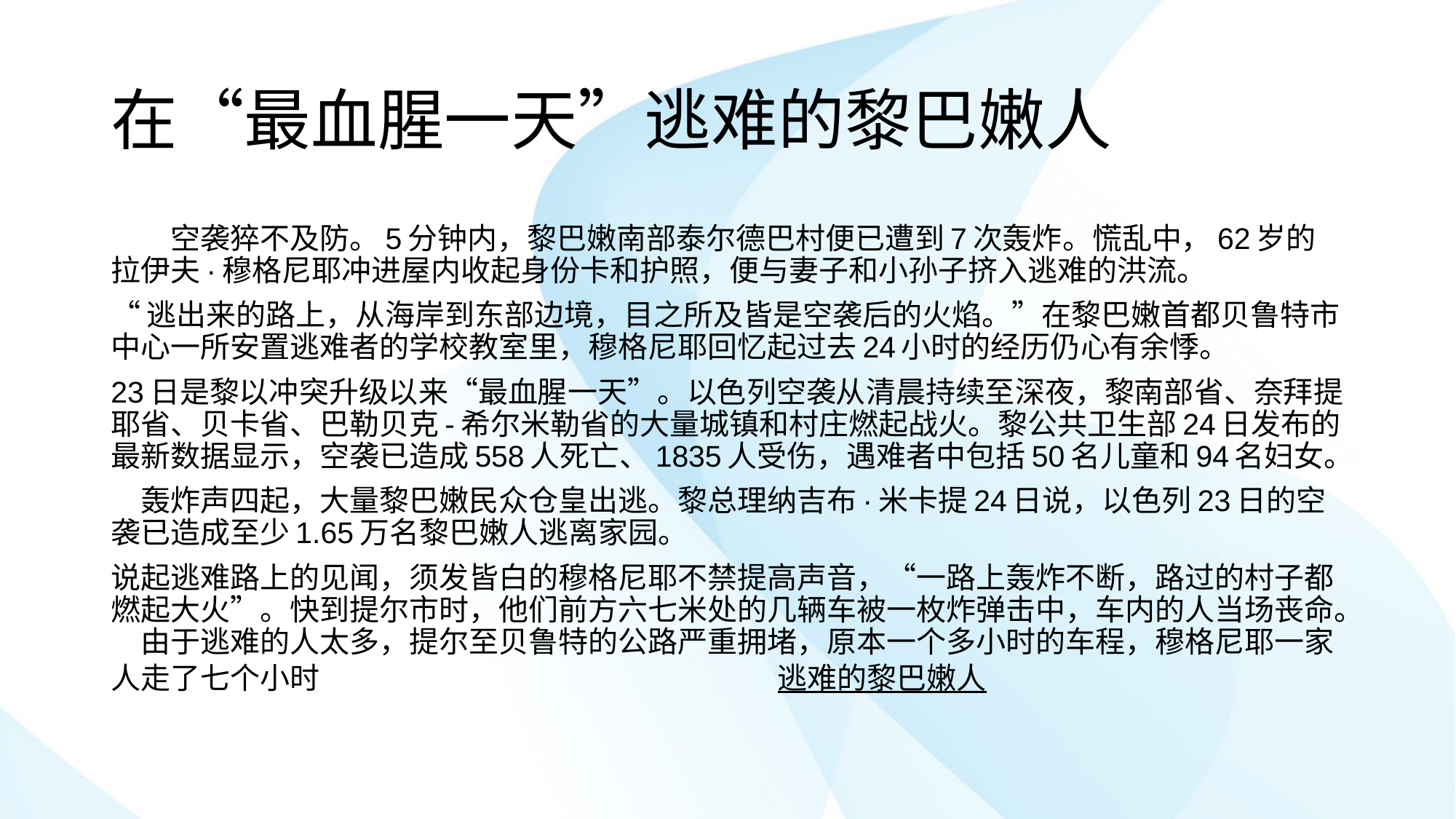

# 在“最血腥一天”逃难的黎巴嫩人
　　空袭猝不及防。5分钟内，黎巴嫩南部泰尔德巴村便已遭到7次轰炸。慌乱中，62岁的拉伊夫·穆格尼耶冲进屋内收起身份卡和护照，便与妻子和小孙子挤入逃难的洪流。
“逃出来的路上，从海岸到东部边境，目之所及皆是空袭后的火焰。”在黎巴嫩首都贝鲁特市中心一所安置逃难者的学校教室里，穆格尼耶回忆起过去24小时的经历仍心有余悸。
23日是黎以冲突升级以来“最血腥一天”。以色列空袭从清晨持续至深夜，黎南部省、奈拜提耶省、贝卡省、巴勒贝克-希尔米勒省的大量城镇和村庄燃起战火。黎公共卫生部24日发布的最新数据显示，空袭已造成558人死亡、1835人受伤，遇难者中包括50名儿童和94名妇女。
　轰炸声四起，大量黎巴嫩民众仓皇出逃。黎总理纳吉布·米卡提24日说，以色列23日的空袭已造成至少1.65万名黎巴嫩人逃离家园。
说起逃难路上的见闻，须发皆白的穆格尼耶不禁提高声音，“一路上轰炸不断，路过的村子都燃起大火”。快到提尔市时，他们前方六七米处的几辆车被一枚炸弹击中，车内的人当场丧命。　由于逃难的人太多，提尔至贝鲁特的公路严重拥堵，原本一个多小时的车程，穆格尼耶一家人走了七个小时                                                                    逃难的黎巴嫩人